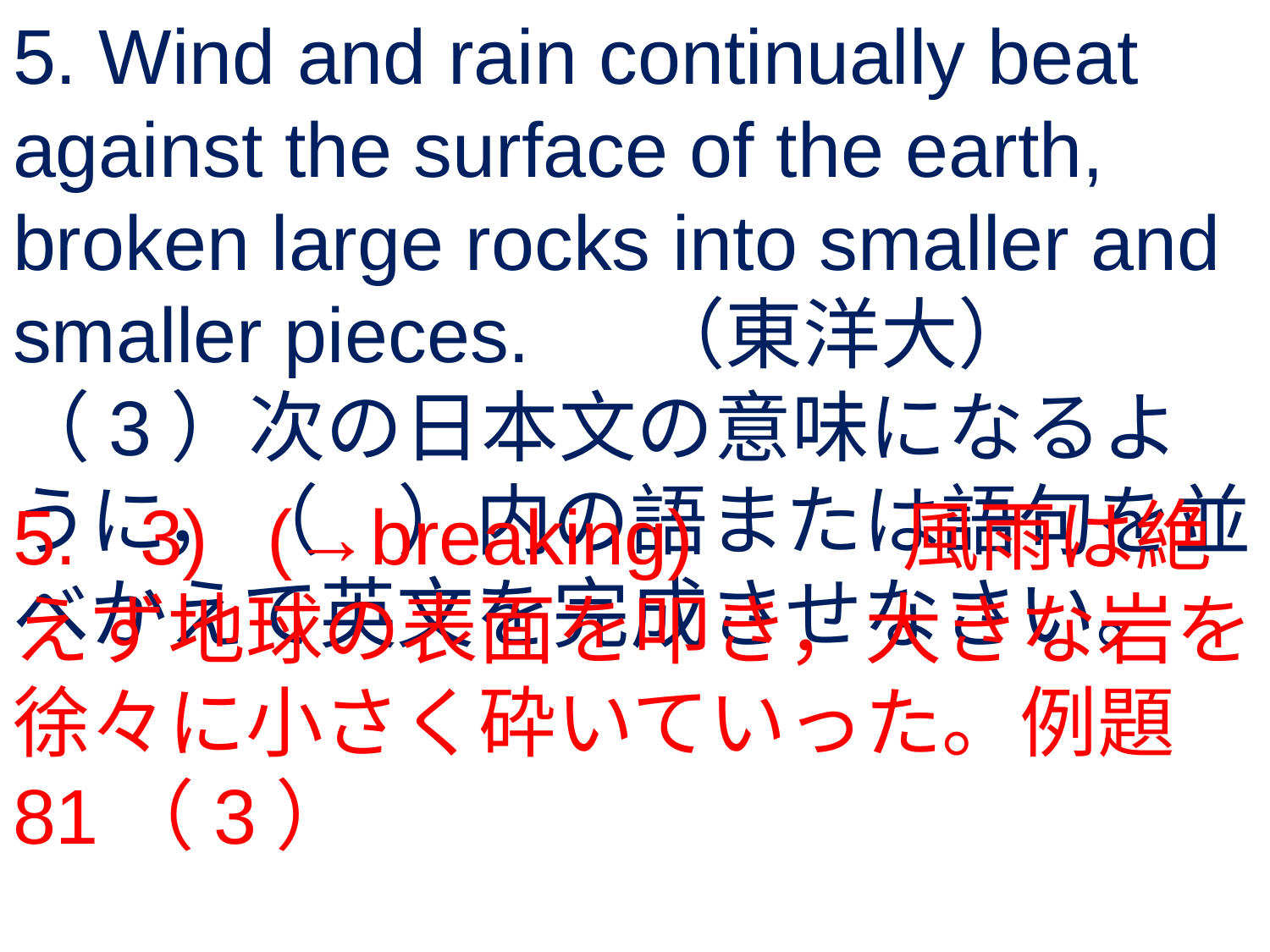

# 5. Wind and rain continually beat against the surface of the earth, broken large rocks into smaller and smaller pieces.	（東洋大）（3）次の日本文の意味になるように，（　）内の語または語句を並べかえて英文を完成させなさい。
5.	3) 	(→breaking)		風雨は絶えず地球の表面を叩き，大きな岩を徐々に小さく砕いていった。例題81（3）